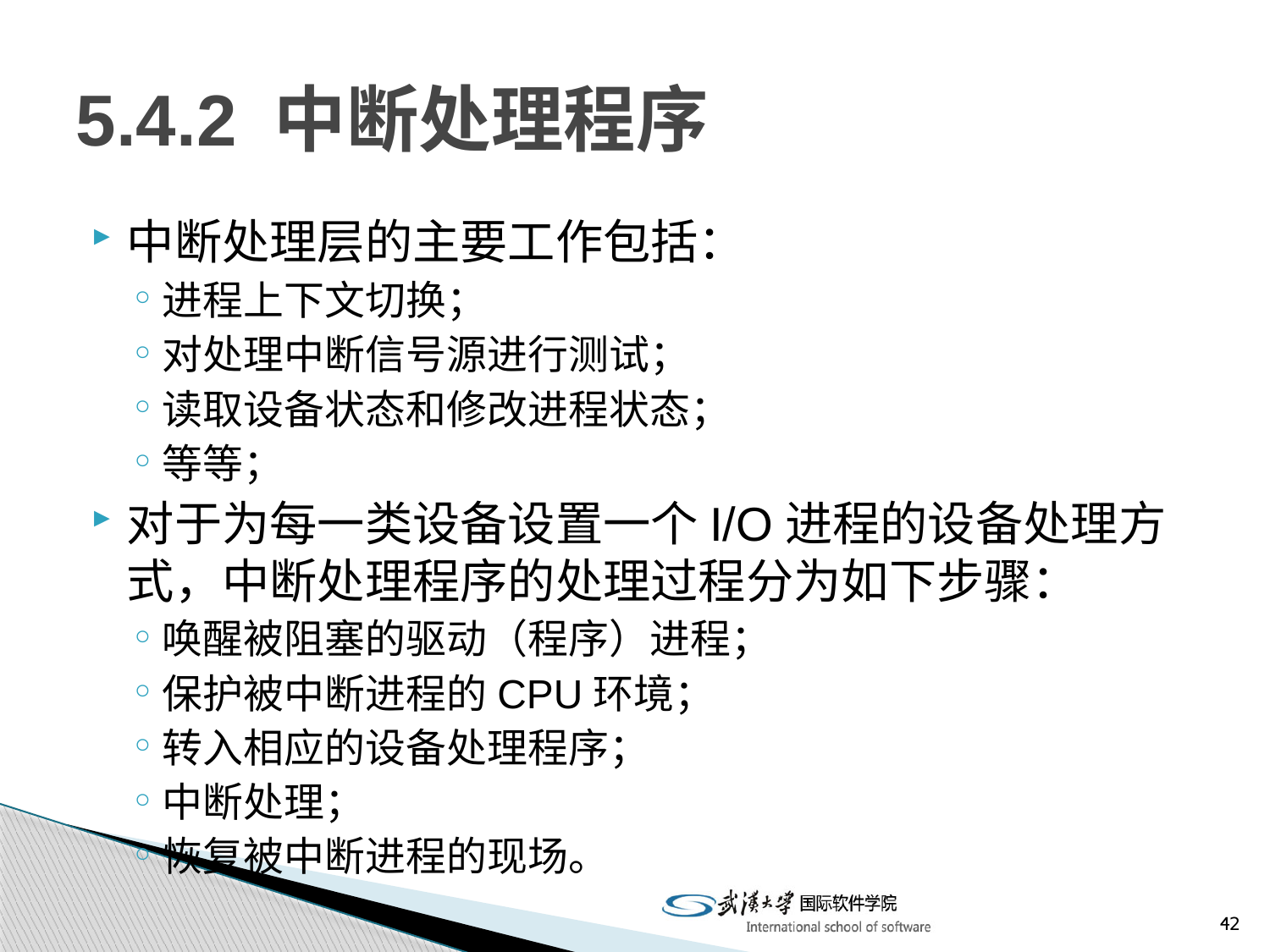

# 5.4.2 中断处理程序
中断处理层的主要工作包括：
进程上下文切换；
对处理中断信号源进行测试；
读取设备状态和修改进程状态；
等等；
对于为每一类设备设置一个I/O进程的设备处理方式，中断处理程序的处理过程分为如下步骤：
唤醒被阻塞的驱动（程序）进程；
保护被中断进程的CPU环境；
转入相应的设备处理程序；
中断处理；
恢复被中断进程的现场。
42